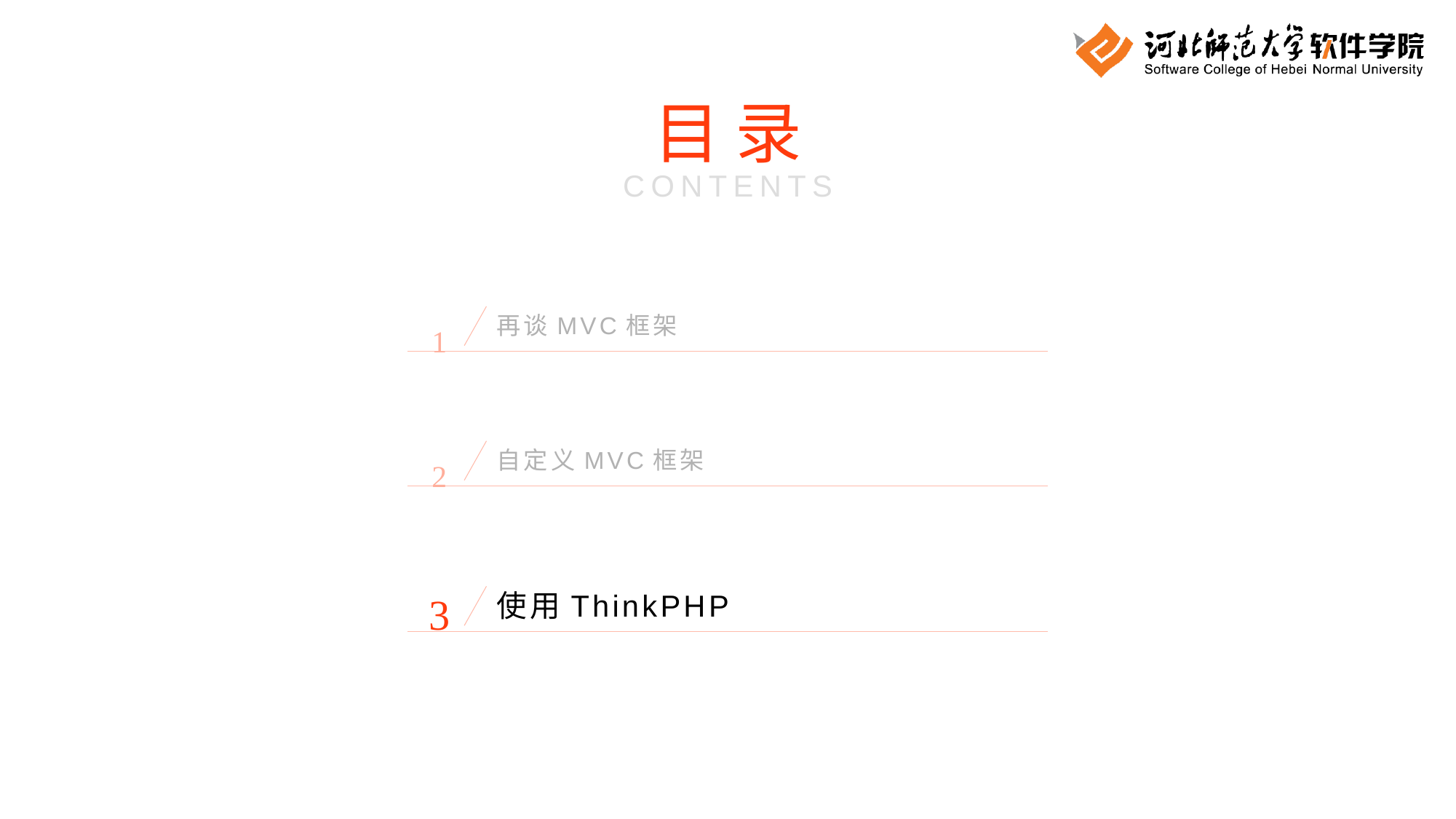

目 录
CONTENTS
1
再谈MVC框架
2
自定义MVC框架
3
使用ThinkPHP